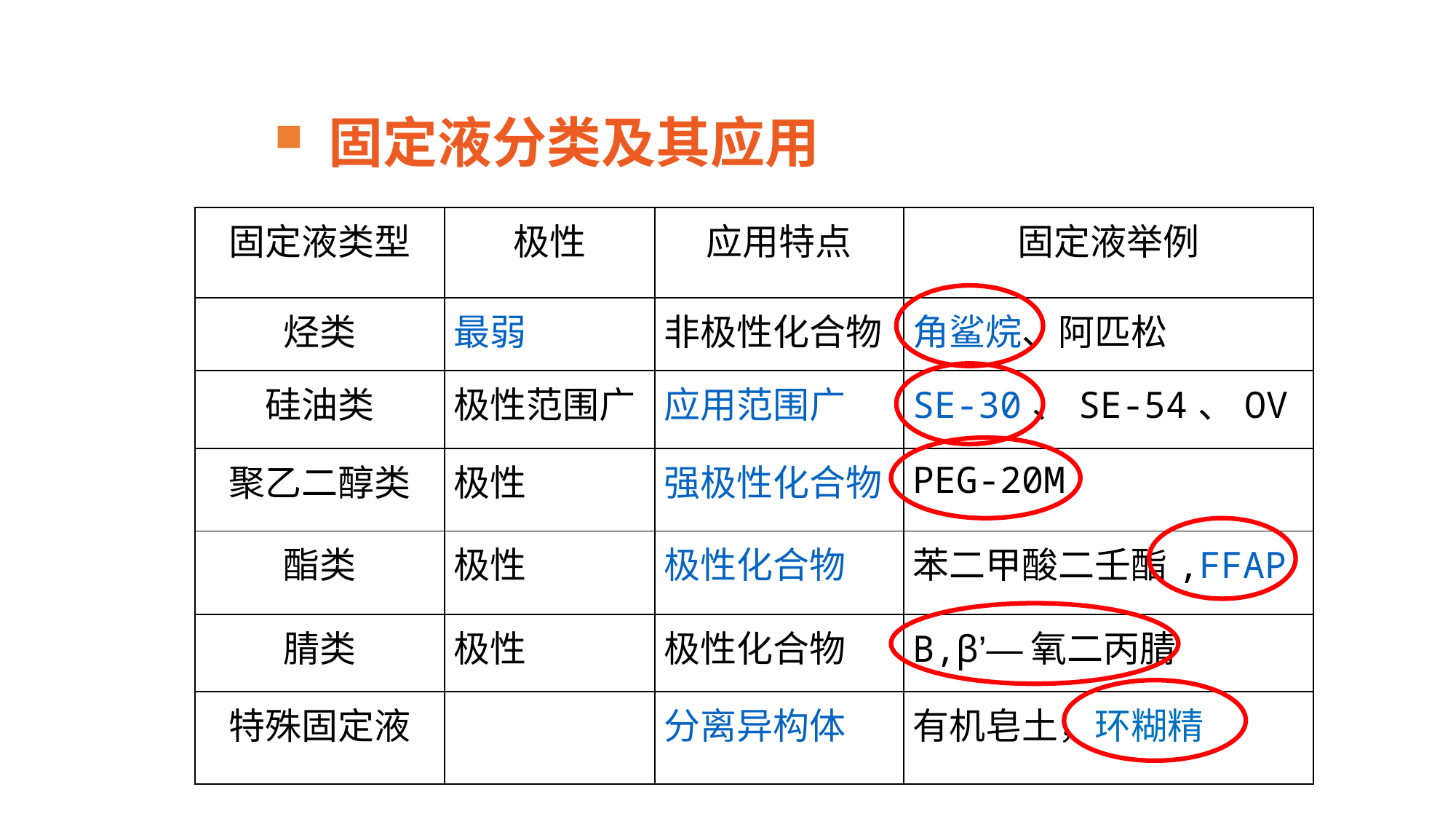

固定液分类及其应用
| 固定液类型 | 极性 | 应用特点 | 固定液举例 |
| --- | --- | --- | --- |
| 烃类 | 最弱 | 非极性化合物 | 角鲨烷、阿匹松 |
| 硅油类 | 极性范围广 | 应用范围广 | SE-30、SE-54、OV |
| 聚乙二醇类 | 极性 | 强极性化合物 | PEG-20M |
| 酯类 | 极性 | 极性化合物 | 苯二甲酸二壬酯,FFAP |
| 腈类 | 极性 | 极性化合物 | Β,β’—氧二丙腈 |
| 特殊固定液 |  | 分离异构体 | 有机皂土，环糊精 |